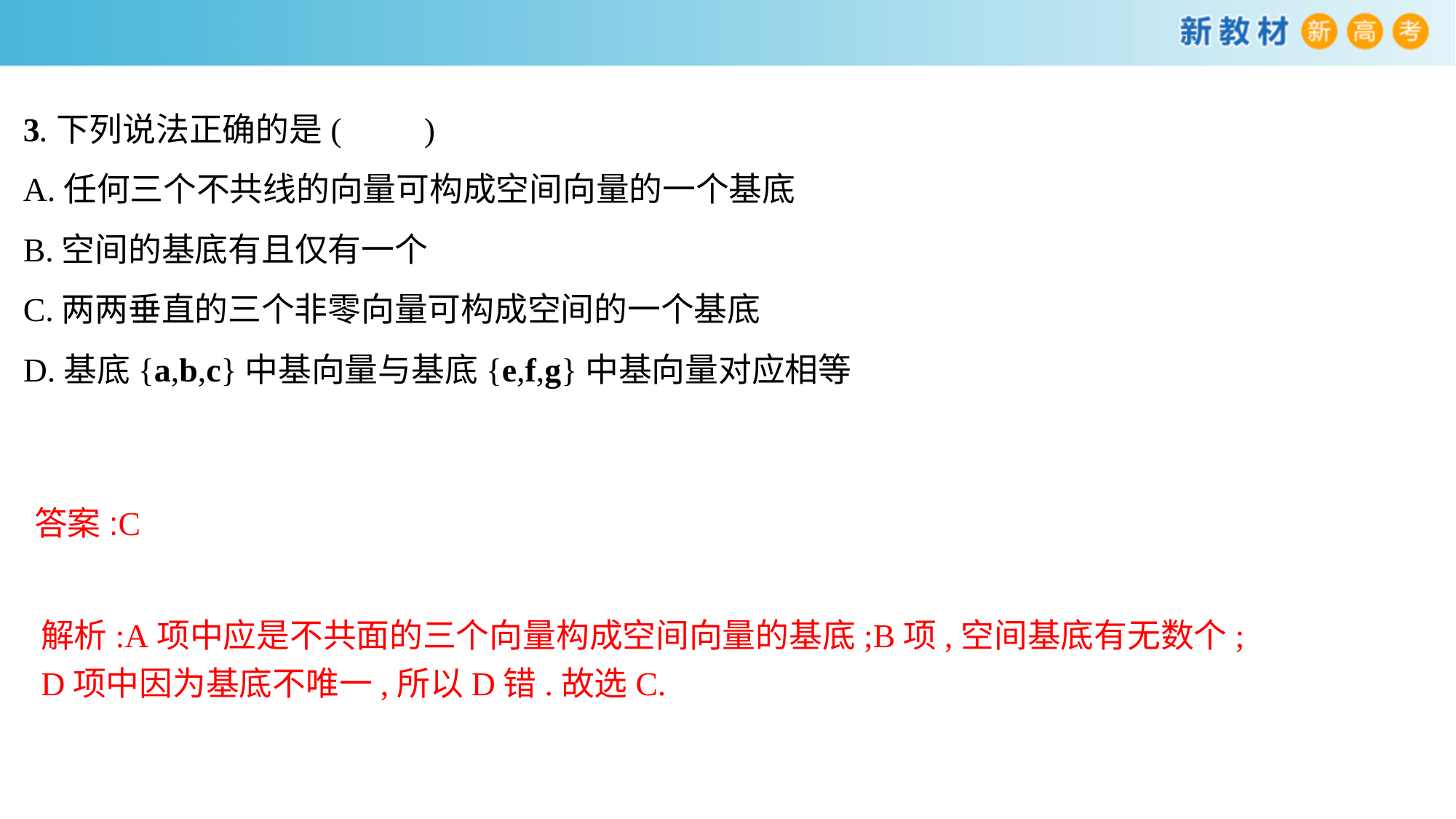

3.下列说法正确的是(　　)
A.任何三个不共线的向量可构成空间向量的一个基底
B.空间的基底有且仅有一个
C.两两垂直的三个非零向量可构成空间的一个基底
D.基底{a,b,c}中基向量与基底{e,f,g}中基向量对应相等
答案:C
解析:A项中应是不共面的三个向量构成空间向量的基底;B项,空间基底有无数个;
D项中因为基底不唯一,所以D错.故选C.